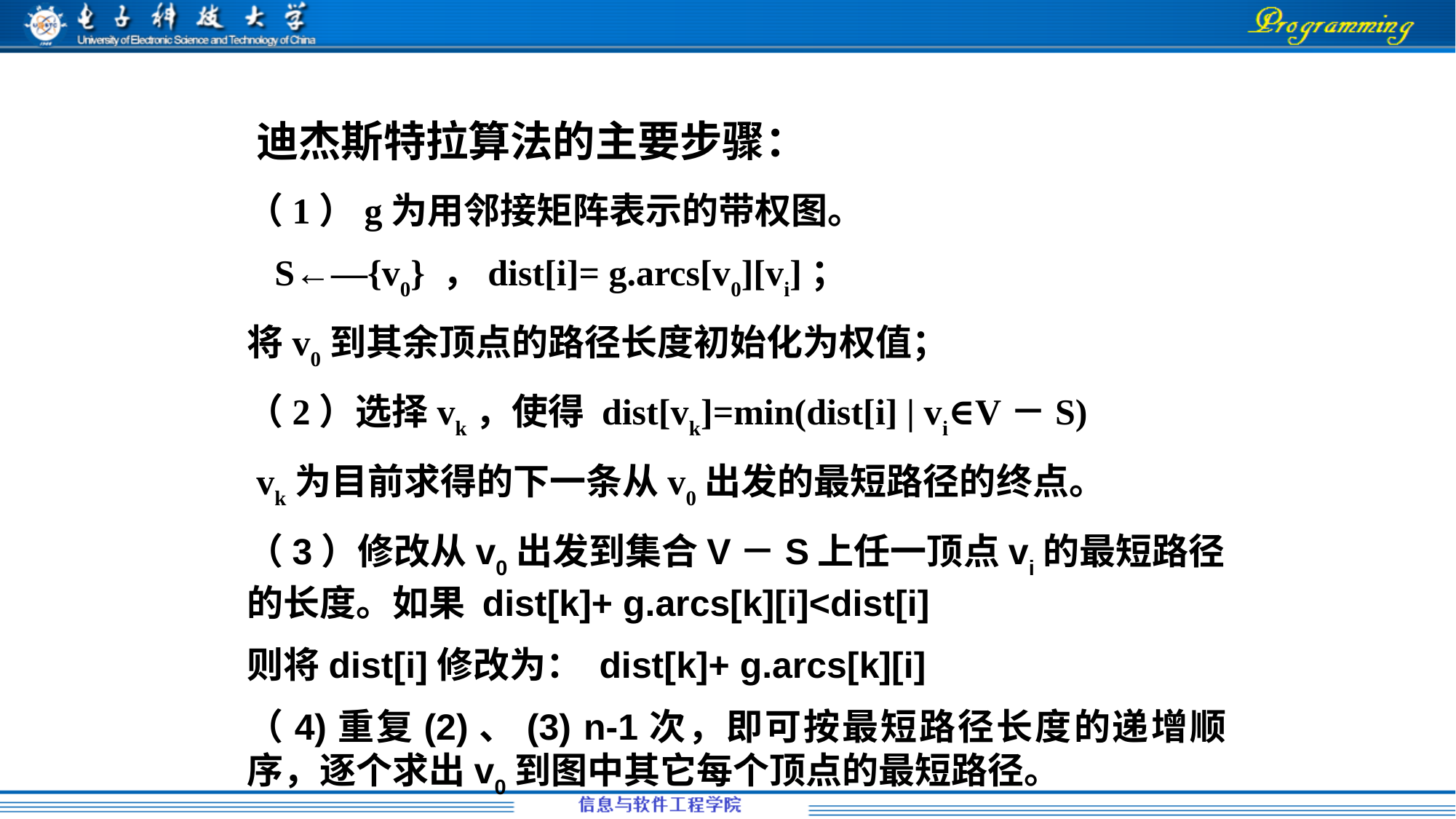

迪杰斯特拉算法的主要步骤：
（1）g为用邻接矩阵表示的带权图。
   S←—{v0} ，dist[i]= g.arcs[v0][vi]；
将v0到其余顶点的路径长度初始化为权值；
（2）选择vk，使得 dist[vk]=min(dist[i] | vi∈V－S)
 vk为目前求得的下一条从v0出发的最短路径的终点。
（3）修改从v0出发到集合V－S上任一顶点vi的最短路径的长度。如果 dist[k]+ g.arcs[k][i]<dist[i]
则将dist[i]修改为： dist[k]+ g.arcs[k][i]
（4)重复(2)、(3) n-1次，即可按最短路径长度的递增顺序，逐个求出v0到图中其它每个顶点的最短路径。